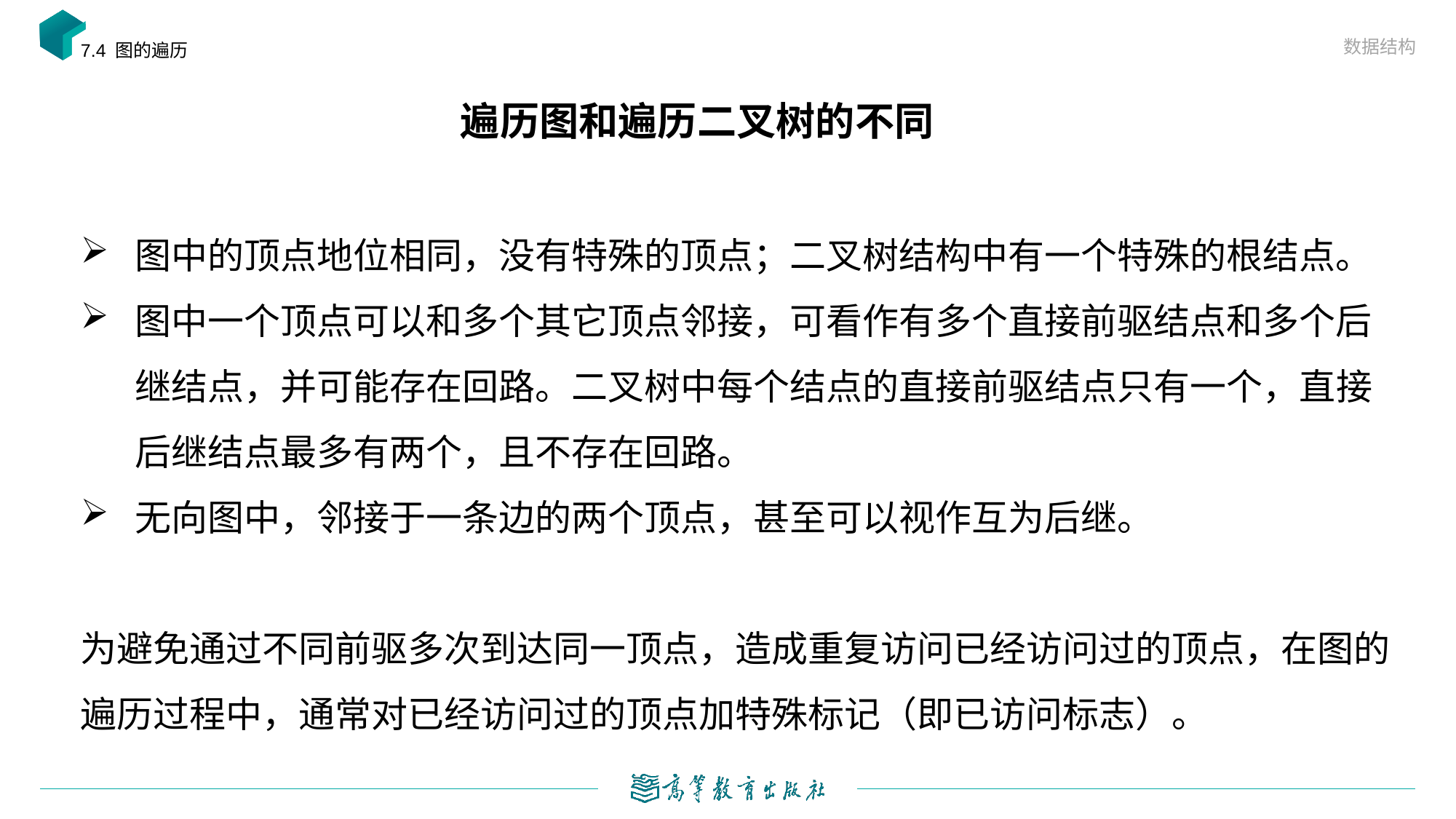

数据结构
7.4 图的遍历
# 遍历图和遍历二叉树的不同
图中的顶点地位相同，没有特殊的顶点；二叉树结构中有一个特殊的根结点。
图中一个顶点可以和多个其它顶点邻接，可看作有多个直接前驱结点和多个后继结点，并可能存在回路。二叉树中每个结点的直接前驱结点只有一个，直接后继结点最多有两个，且不存在回路。
无向图中，邻接于一条边的两个顶点，甚至可以视作互为后继。

为避免通过不同前驱多次到达同一顶点，造成重复访问已经访问过的顶点，在图的遍历过程中，通常对已经访问过的顶点加特殊标记（即已访问标志）。